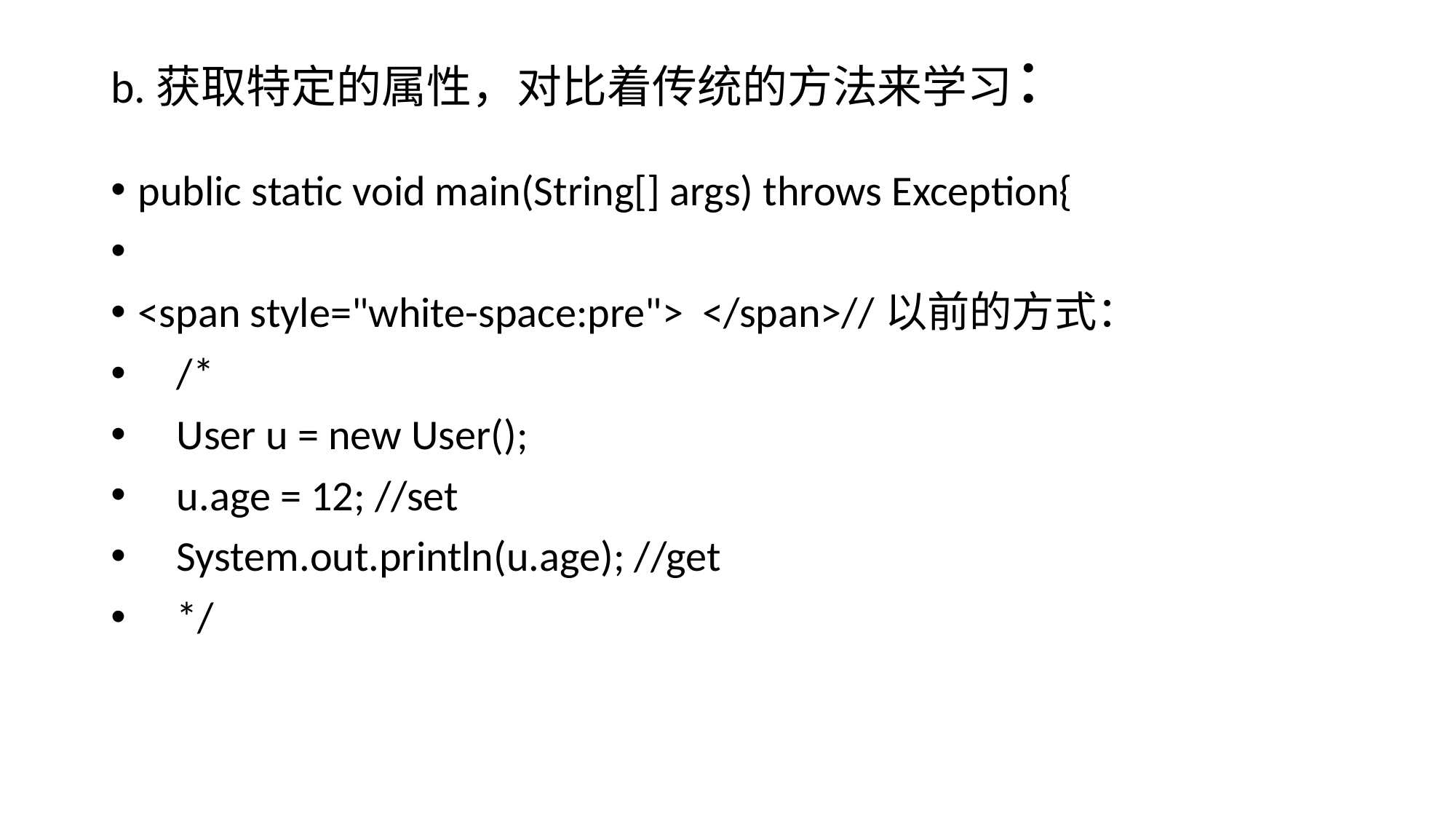

# b.获取特定的属性，对比着传统的方法来学习：
public static void main(String[] args) throws Exception{

<span style="white-space:pre">  </span>//以前的方式：
    /*
    User u = new User();
    u.age = 12; //set
    System.out.println(u.age); //get
    */